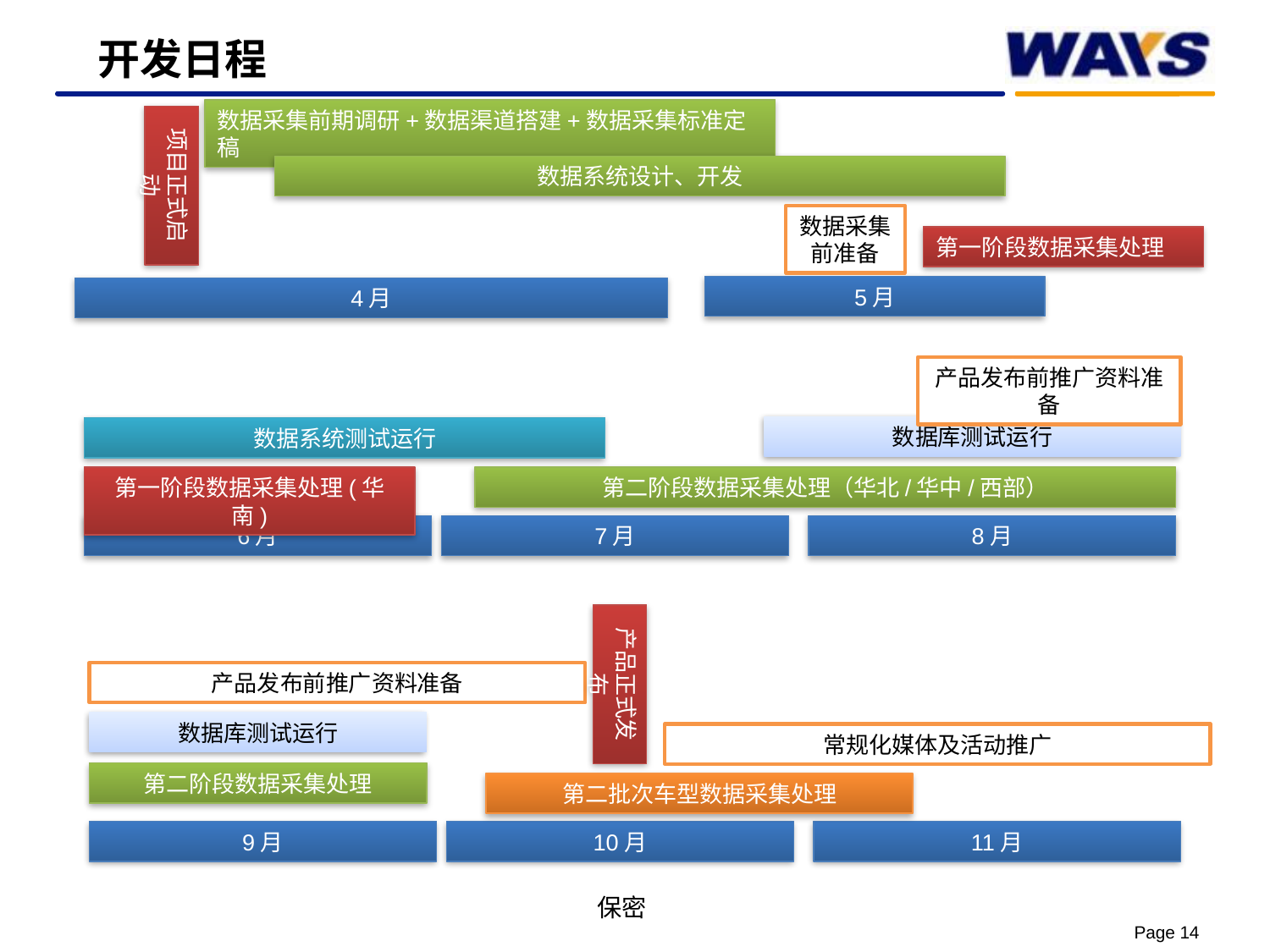

开发日程
数据采集前期调研+数据渠道搭建+数据采集标准定稿
项目正式启动
数据系统设计、开发
数据采集前准备
第一阶段数据采集处理
5月
4月
产品发布前推广资料准备
数据库测试运行
数据系统测试运行
第一阶段数据采集处理(华南)
第二阶段数据采集处理（华北/华中/西部）
6月
7月
8月
产品正式发布
产品发布前推广资料准备
数据库测试运行
常规化媒体及活动推广
第二阶段数据采集处理
第二批次车型数据采集处理
9月
10月
11月